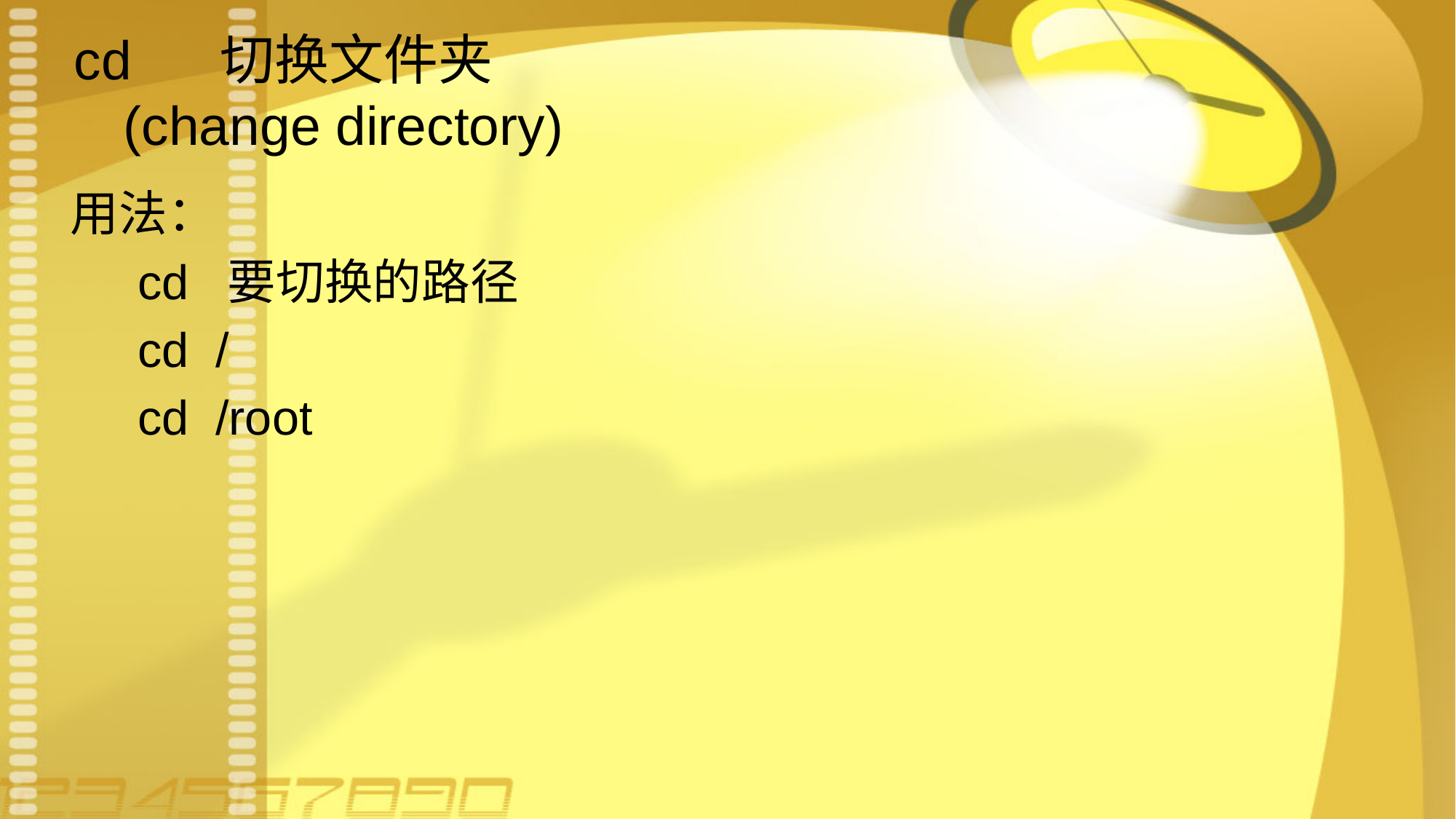

# cd     切换文件夹 (change directory)
用法：
     cd  要切换的路径
     cd  /
     cd  /root